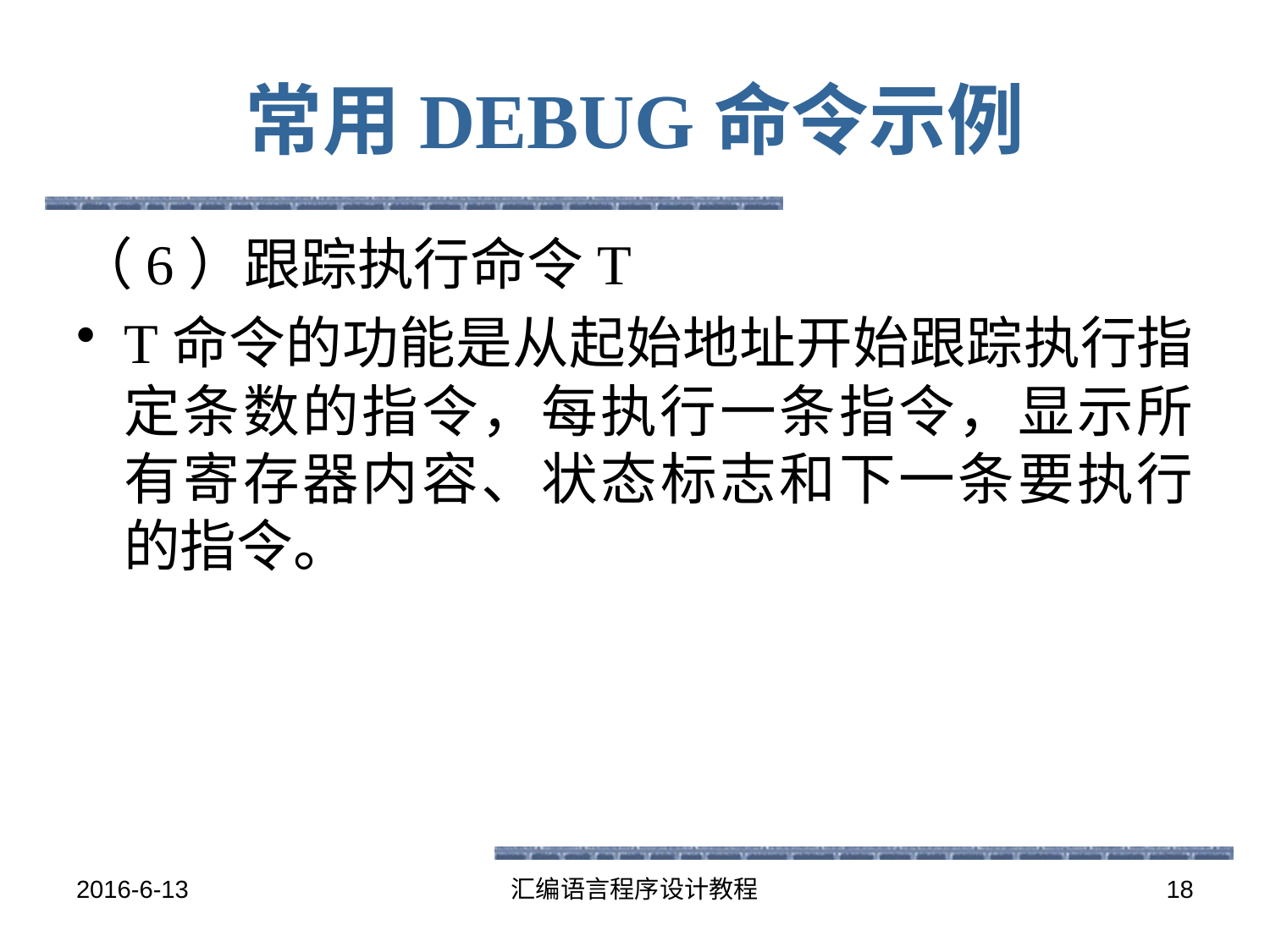

# 常用DEBUG命令示例
（6）跟踪执行命令T
T命令的功能是从起始地址开始跟踪执行指定条数的指令，每执行一条指令，显示所有寄存器内容、状态标志和下一条要执行的指令。

2016-6-13
汇编语言程序设计教程
18